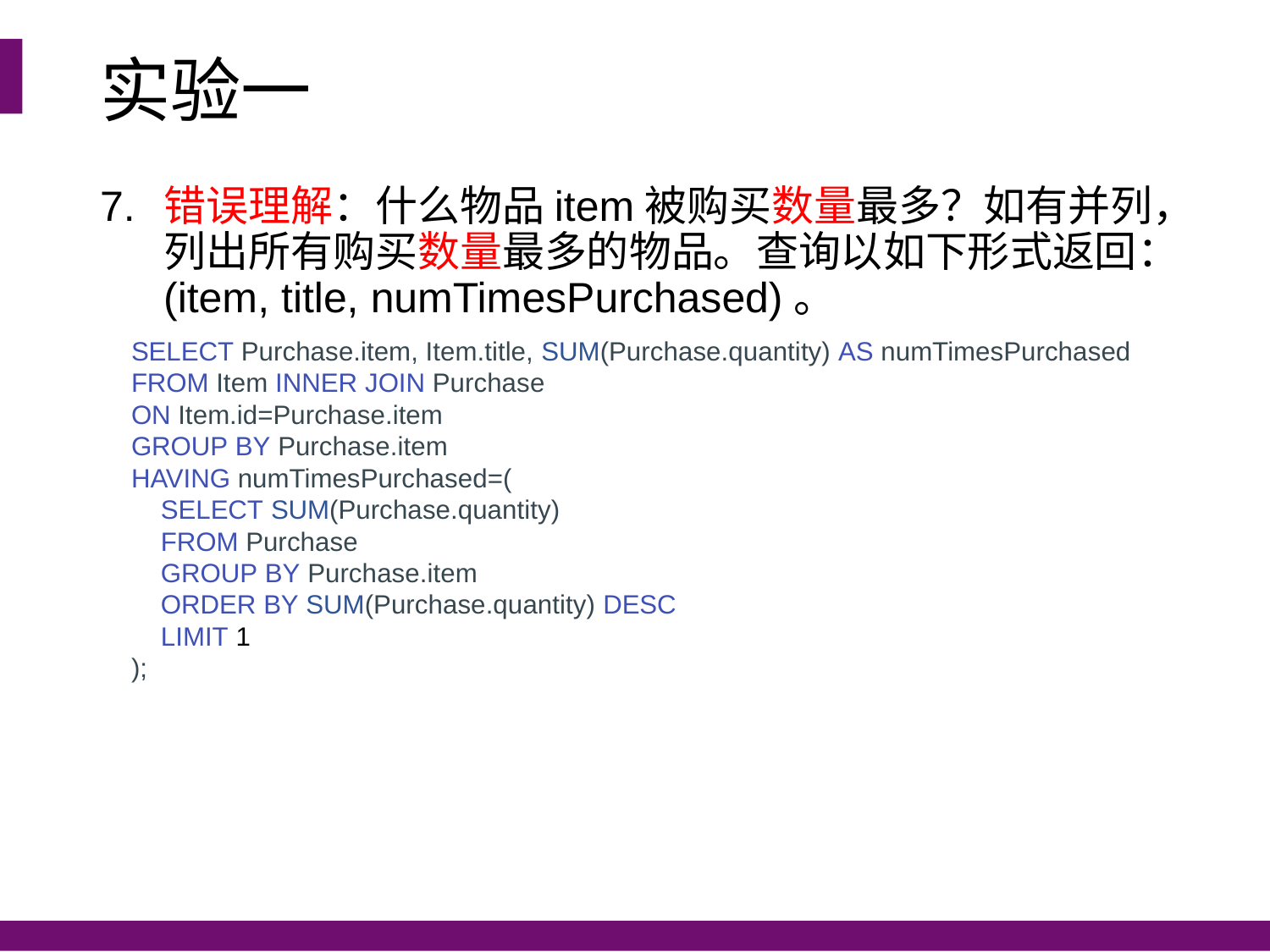

# 实验一
错误理解：什么物品item被购买数量最多？如有并列，列出所有购买数量最多的物品。查询以如下形式返回：(item, title, numTimesPurchased)。
SELECT Purchase.item, Item.title, SUM(Purchase.quantity) AS numTimesPurchased
FROM Item INNER JOIN Purchase
ON Item.id=Purchase.item
GROUP BY Purchase.item
HAVING numTimesPurchased=(
    SELECT SUM(Purchase.quantity)
    FROM Purchase
    GROUP BY Purchase.item
    ORDER BY SUM(Purchase.quantity) DESC
    LIMIT 1
);
34